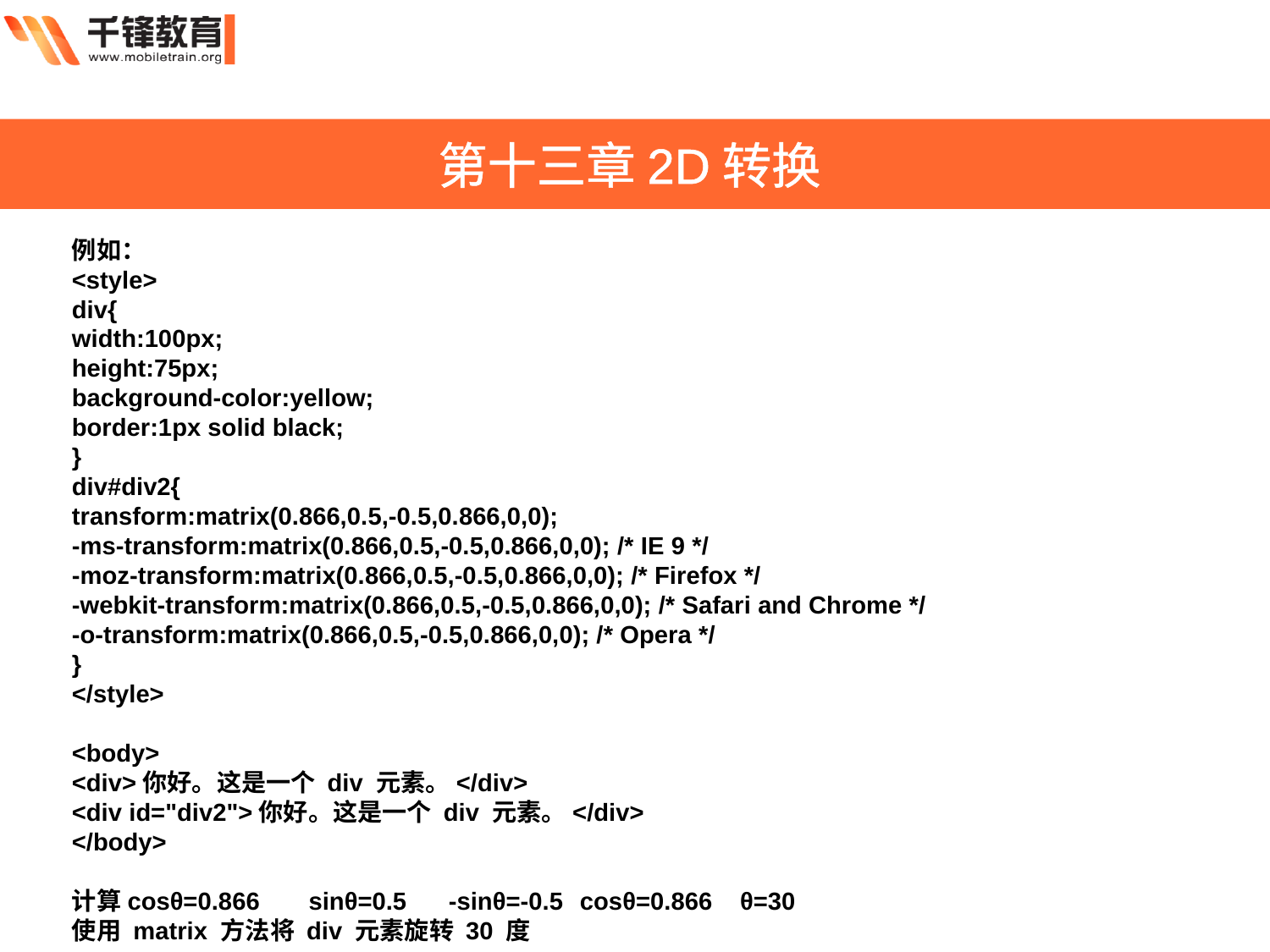

第十三章2D转换
例如：
<style>
div{
width:100px;
height:75px;
background-color:yellow;
border:1px solid black;
}
div#div2{
transform:matrix(0.866,0.5,-0.5,0.866,0,0);
-ms-transform:matrix(0.866,0.5,-0.5,0.866,0,0); /* IE 9 */
-moz-transform:matrix(0.866,0.5,-0.5,0.866,0,0); /* Firefox */
-webkit-transform:matrix(0.866,0.5,-0.5,0.866,0,0); /* Safari and Chrome */
-o-transform:matrix(0.866,0.5,-0.5,0.866,0,0); /* Opera */
}
</style>

<body>
<div>你好。这是一个 div 元素。</div>
<div id="div2">你好。这是一个 div 元素。</div>
</body>

计算cosθ=0.866       sinθ=0.5      -sinθ=-0.5	cosθ=0.866    θ=30
使用 matrix 方法将 div 元素旋转 30 度